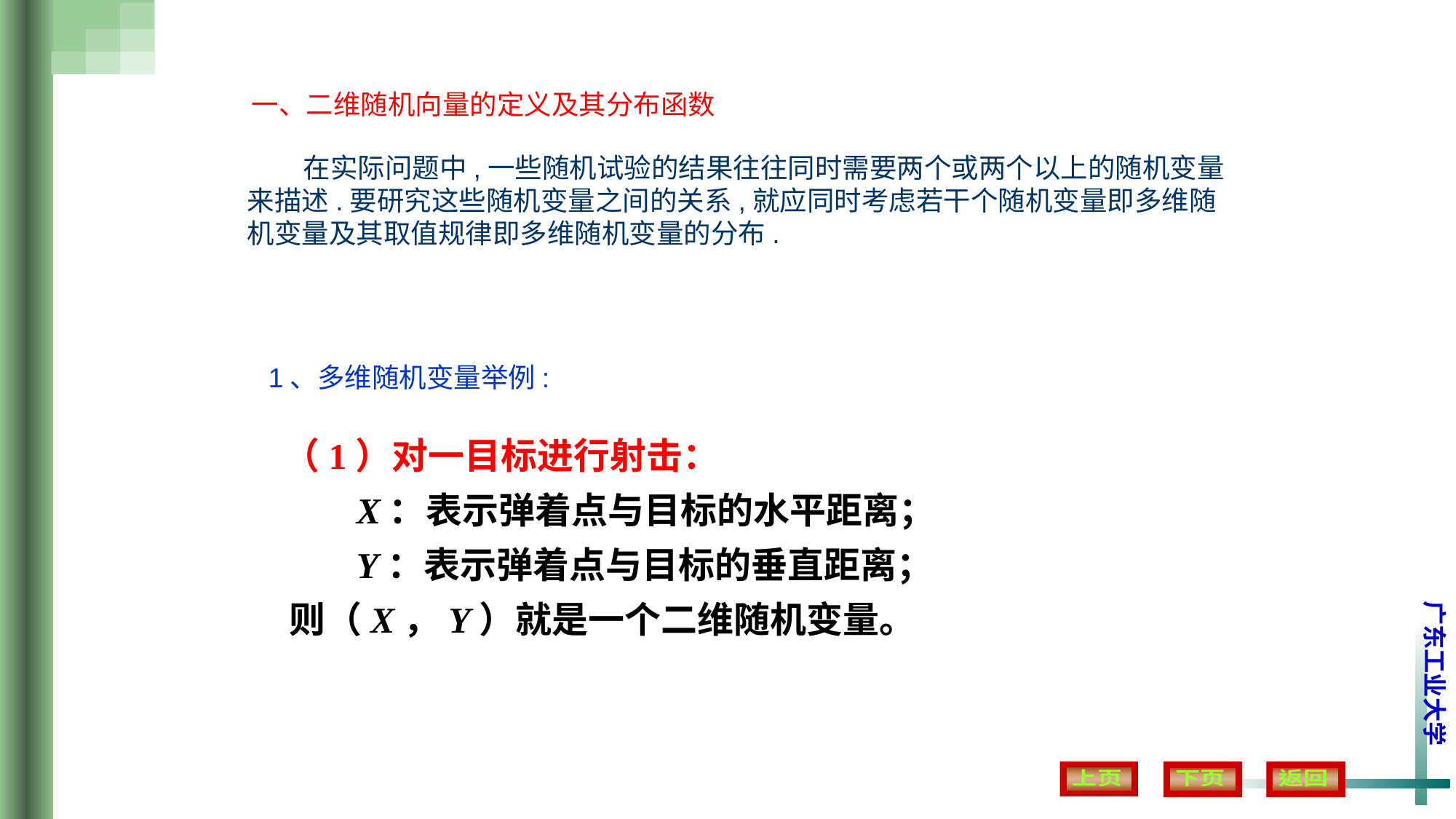

一、二维随机向量的定义及其分布函数
        在实际问题中,一些随机试验的结果往往同时需要两个或两个以上的随机变量来描述.要研究这些随机变量之间的关系,就应同时考虑若干个随机变量即多维随机变量及其取值规律即多维随机变量的分布.
1、多维随机变量举例:
（1）对一目标进行射击：
X：表示弹着点与目标的水平距离；
Y：表示弹着点与目标的垂直距离；
则（X，Y）就是一个二维随机变量。